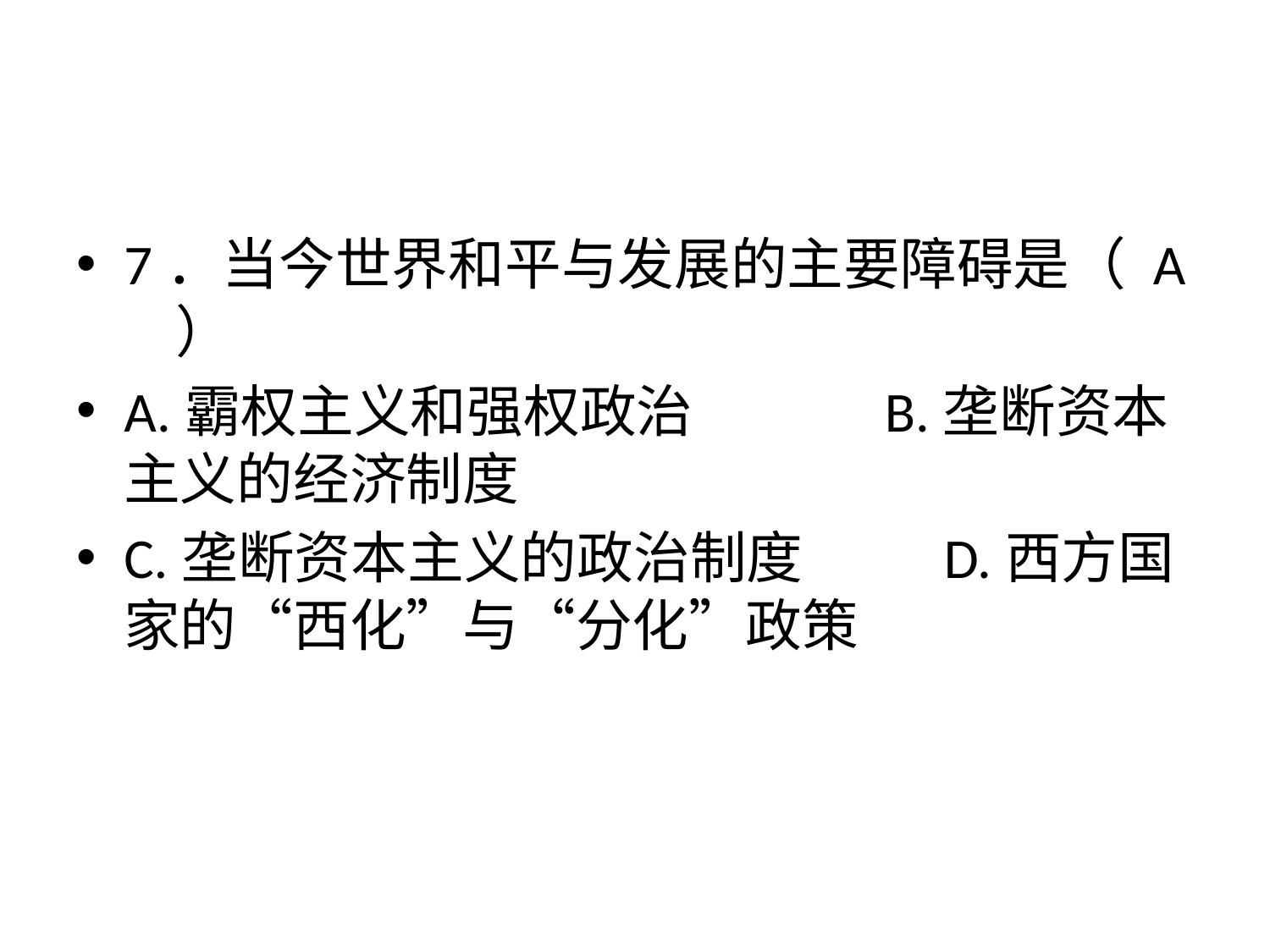

#
7．当今世界和平与发展的主要障碍是（ A    ）
A.霸权主义和强权政治              B.垄断资本主义的经济制度
C.垄断资本主义的政治制度          D.西方国家的“西化”与“分化”政策